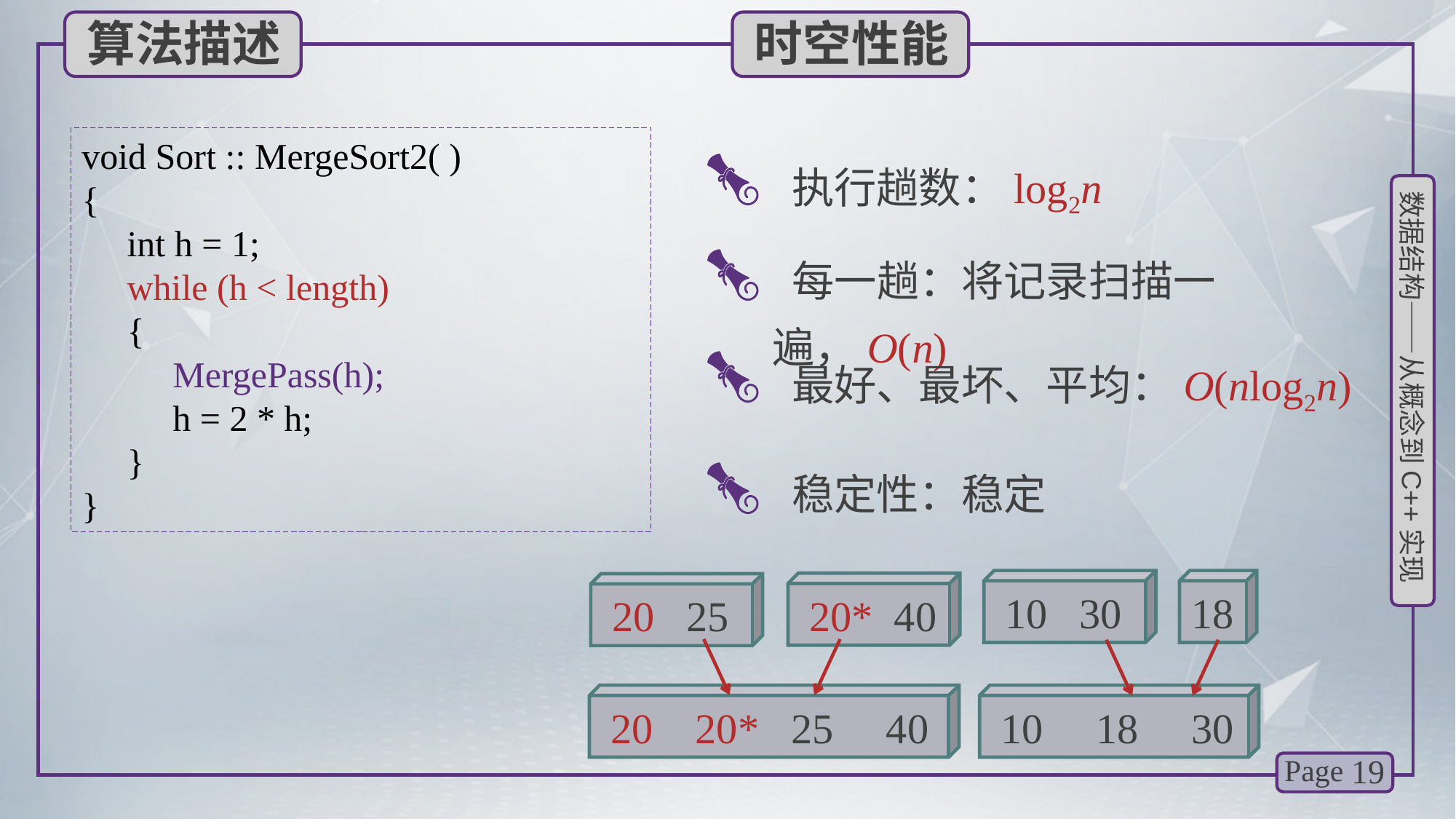

算法描述
时空性能

void Sort :: MergeSort2( )
{
     int h = 1;
     while (h < length)
     {
          MergePass(h);
          h = 2 * h;
     }
}
 执行趟数：log2n

 每一趟：将记录扫描一遍，O(n)

 最好、最坏、平均：O(nlog2n)

 稳定性：稳定

 10   30
18
 20*  40
 20   25
 20    20*   25     40
 10     18     30